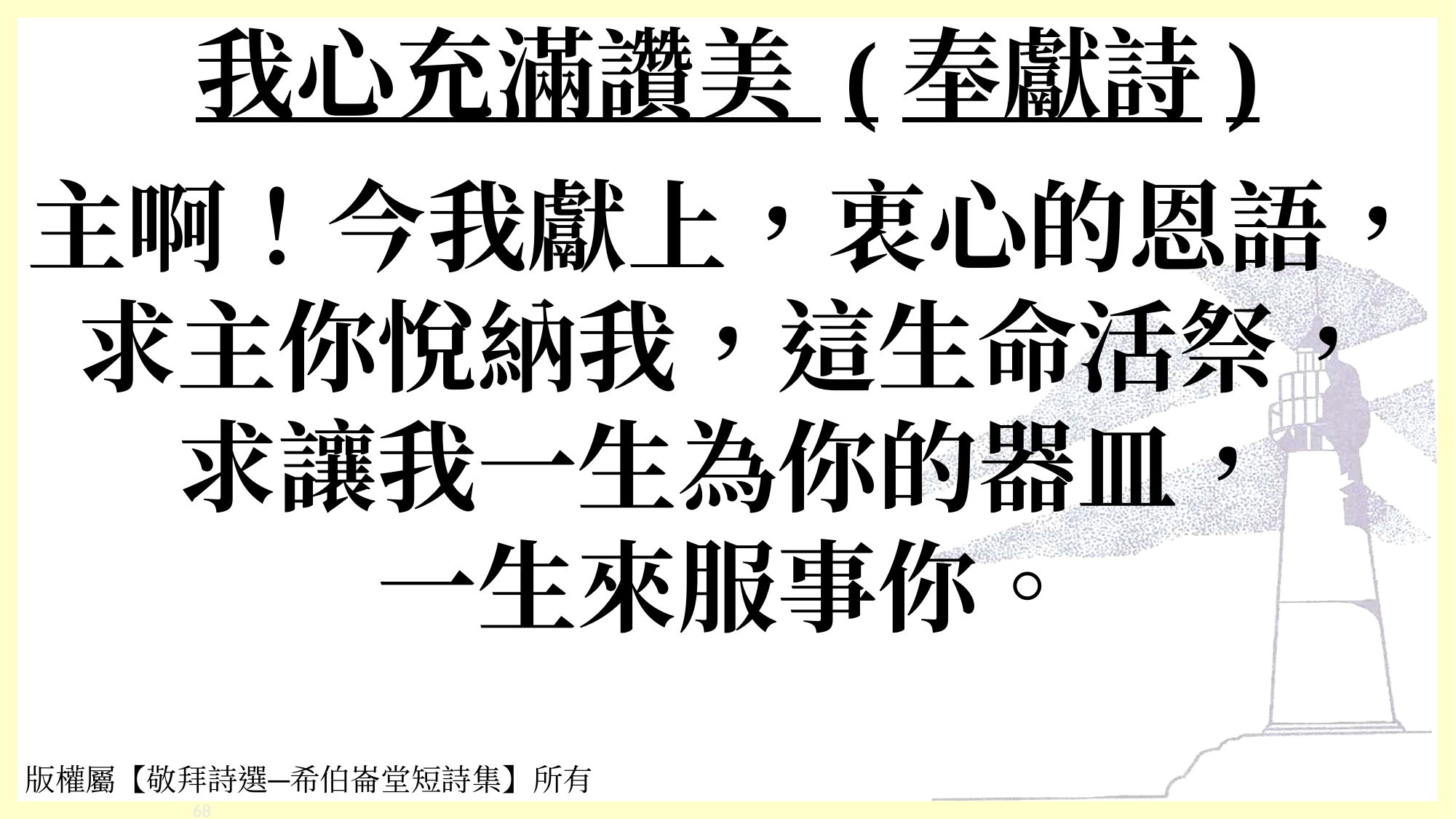

# 我心充滿讚美 (奉獻詩)
主啊！今我獻上，衷心的恩語，
求主你悅納我，這生命活祭，
求讓我一生為你的器皿，
一生來服事你。
版權屬【敬拜詩選─希伯崙堂短詩集】所有

68